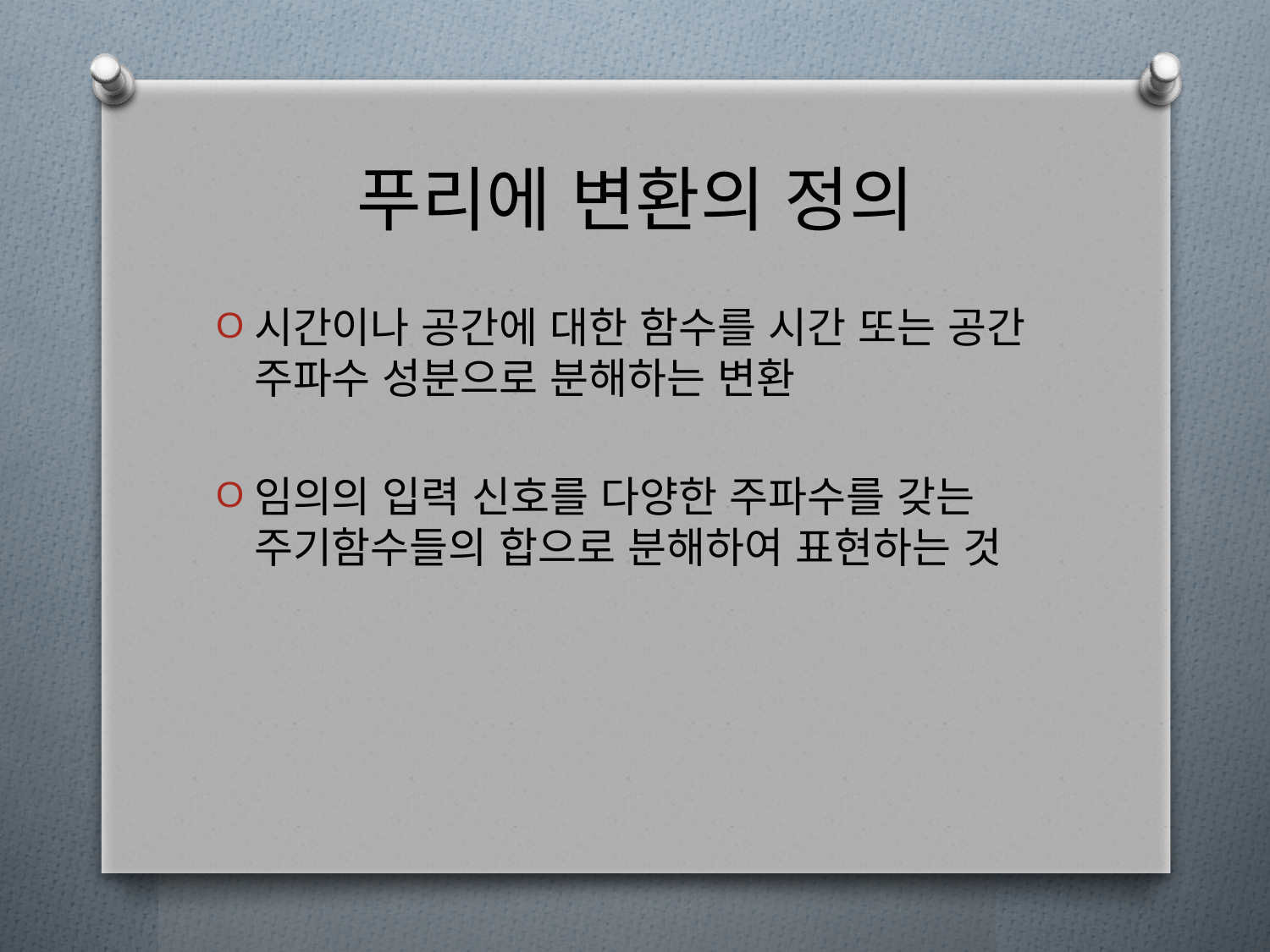

# 푸리에 변환의 정의
시간이나 공간에 대한 함수를 시간 또는 공간 주파수 성분으로 분해하는 변환

임의의 입력 신호를 다양한 주파수를 갖는 주기함수들의 합으로 분해하여 표현하는 것